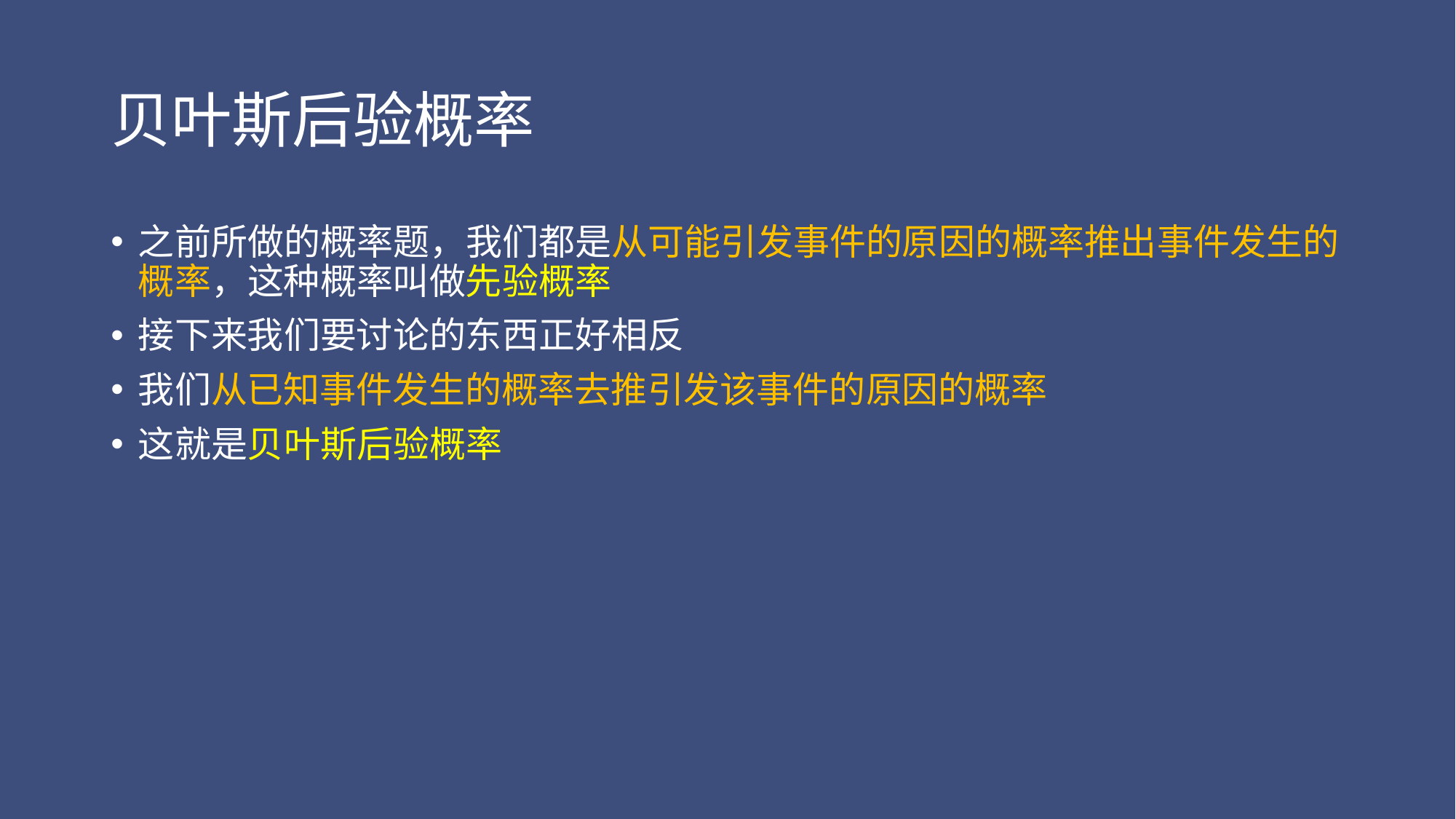

# 贝叶斯后验概率
之前所做的概率题，我们都是从可能引发事件的原因的概率推出事件发生的概率，这种概率叫做先验概率
接下来我们要讨论的东西正好相反
我们从已知事件发生的概率去推引发该事件的原因的概率
这就是贝叶斯后验概率